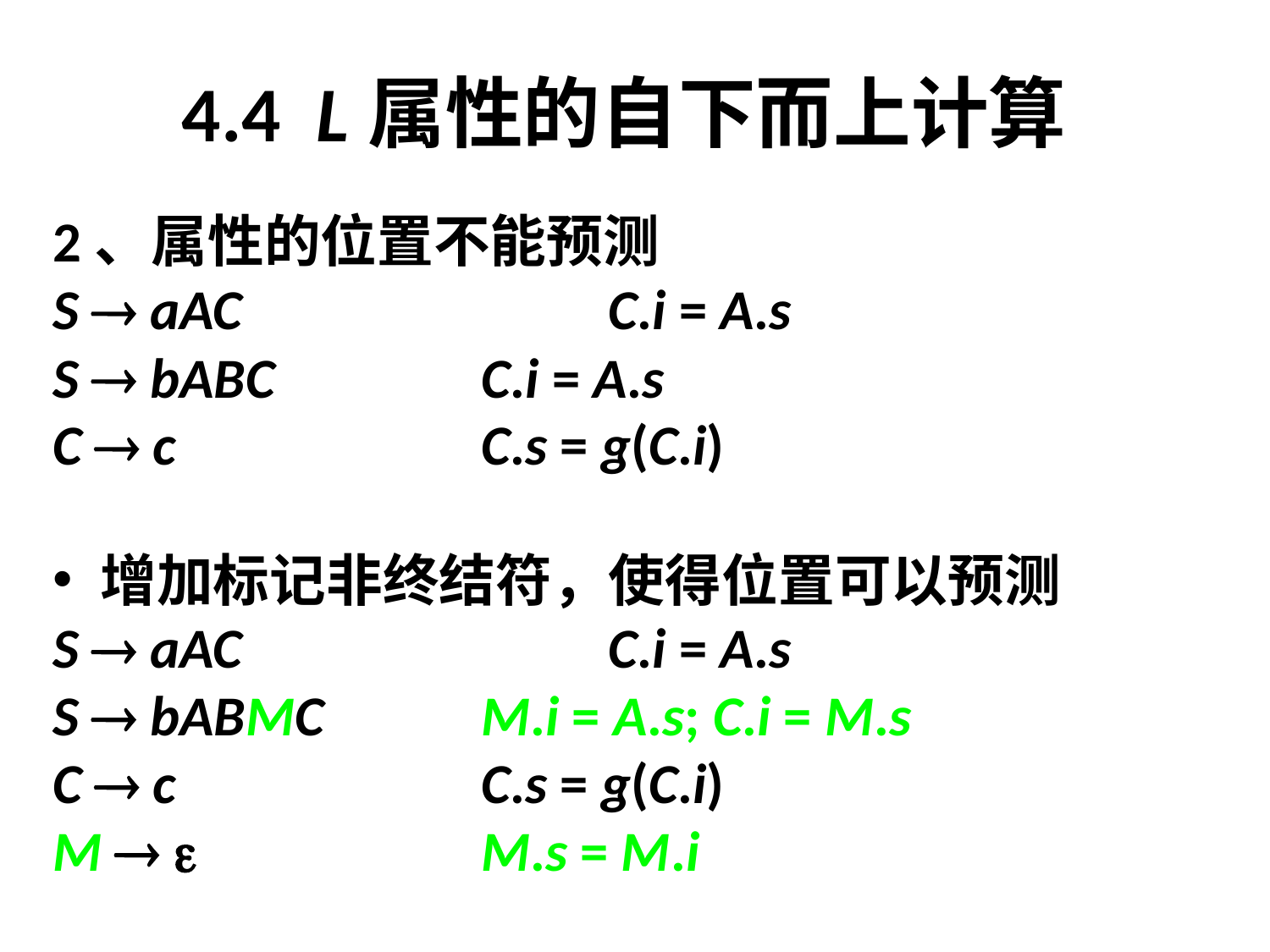

# 4.4  L属性的自下而上计算
2、属性的位置不能预测
S → aAC			C.i = A.s
S → bABC		C.i = A.s
C → c			C.s = g(C.i)

增加标记非终结符，使得位置可以预测
S → aAC			C.i = A.s
S → bABMC		M.i = A.s; C.i = M.s
C → c			C.s = g(C.i)
M → ε			M.s = M.i